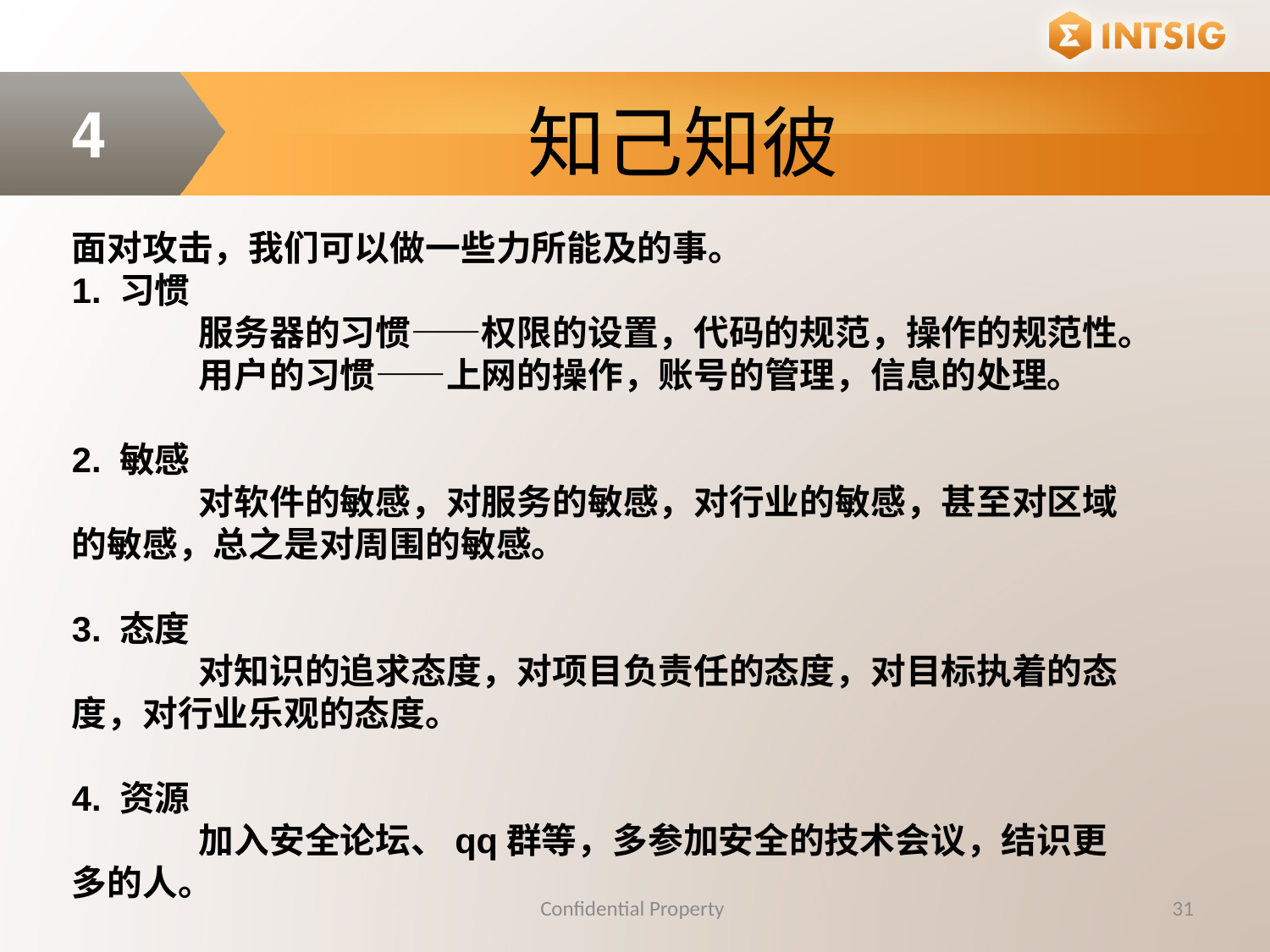

知己知彼
4
面对攻击，我们可以做一些力所能及的事。
1. 习惯
	服务器的习惯——权限的设置，代码的规范，操作的规范性。
	用户的习惯——上网的操作，账号的管理，信息的处理。

2. 敏感
	对软件的敏感，对服务的敏感，对行业的敏感，甚至对区域的敏感，总之是对周围的敏感。

3. 态度
	对知识的追求态度，对项目负责任的态度，对目标执着的态度，对行业乐观的态度。

4. 资源
	加入安全论坛、qq群等，多参加安全的技术会议，结识更多的人。
Confidential Property
31